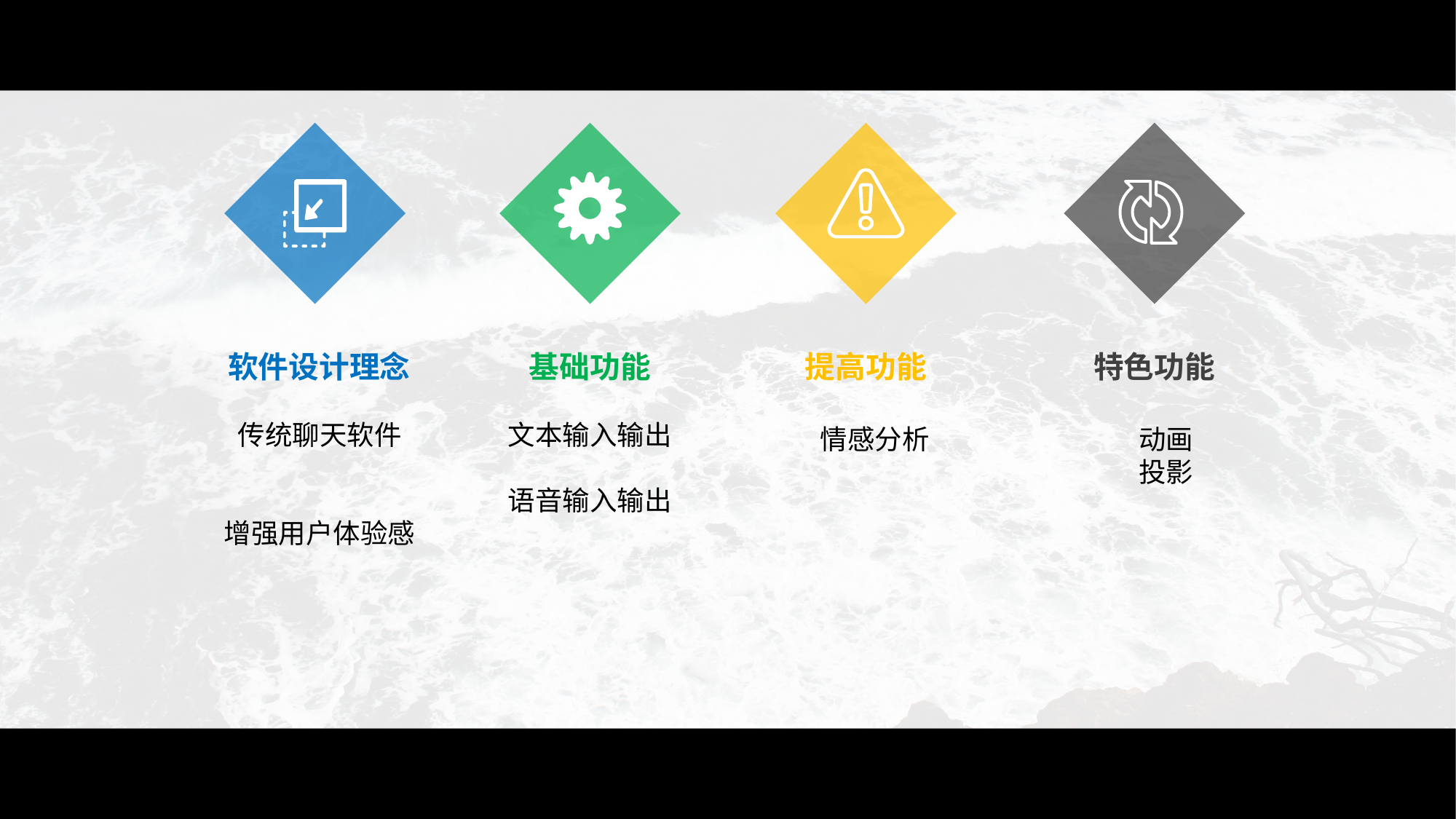

软件设计理念
基础功能
提高功能
特色功能
传统聊天软件

增强用户体验感
文本输入输出

语音输入输出

情感分析
动画
投影